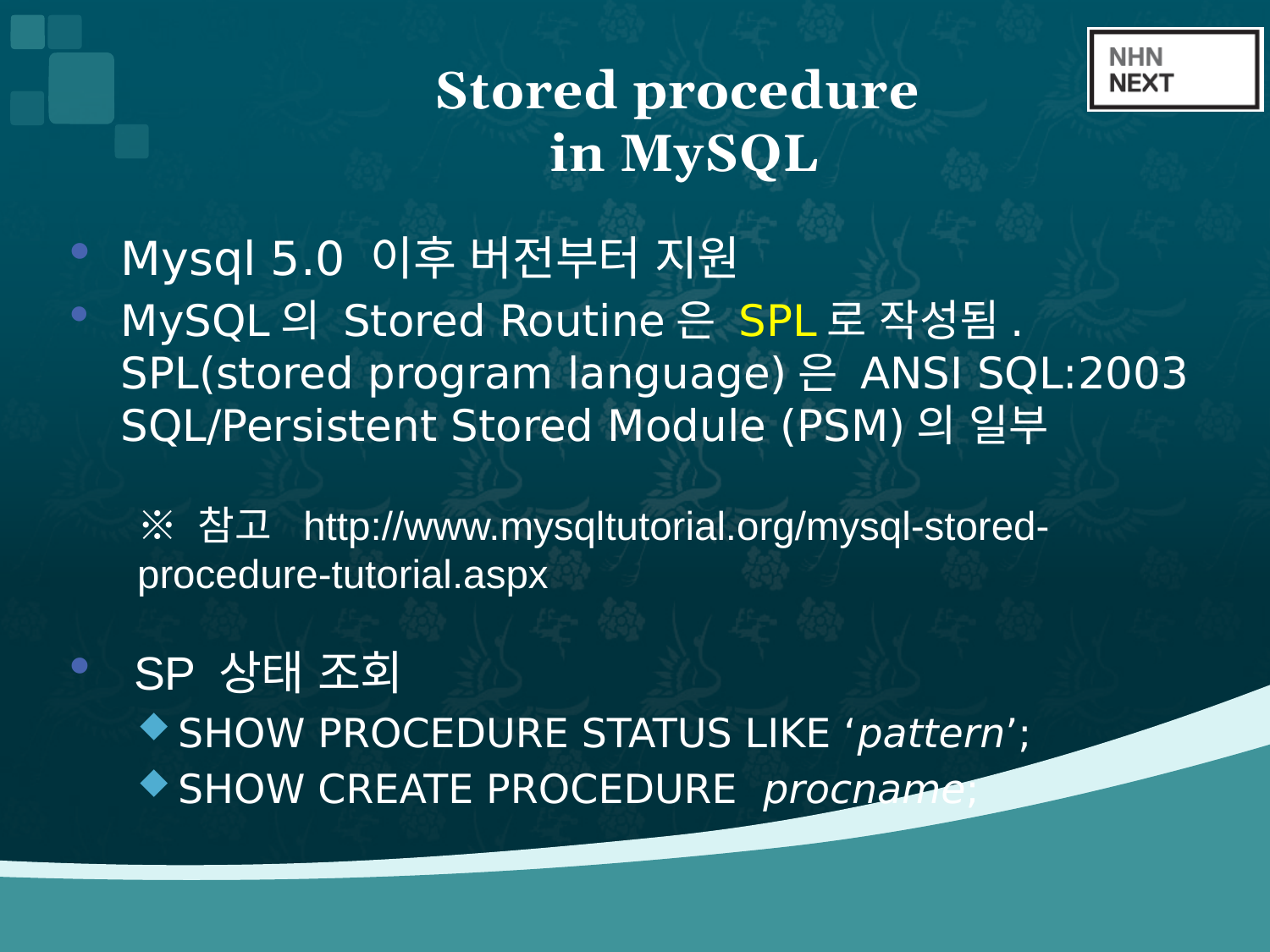

# Stored procedure in MySQL
Mysql 5.0 이후 버전부터 지원
MySQL의 Stored Routine은 SPL로 작성됨. SPL(stored program language)은 ANSI SQL:2003 SQL/Persistent Stored Module (PSM)의 일부

※ 참고  http://www.mysqltutorial.org/mysql-stored-procedure-tutorial.aspx

 SP 상태 조회
SHOW PROCEDURE STATUS LIKE ‘pattern’;
SHOW CREATE PROCEDURE  procname;